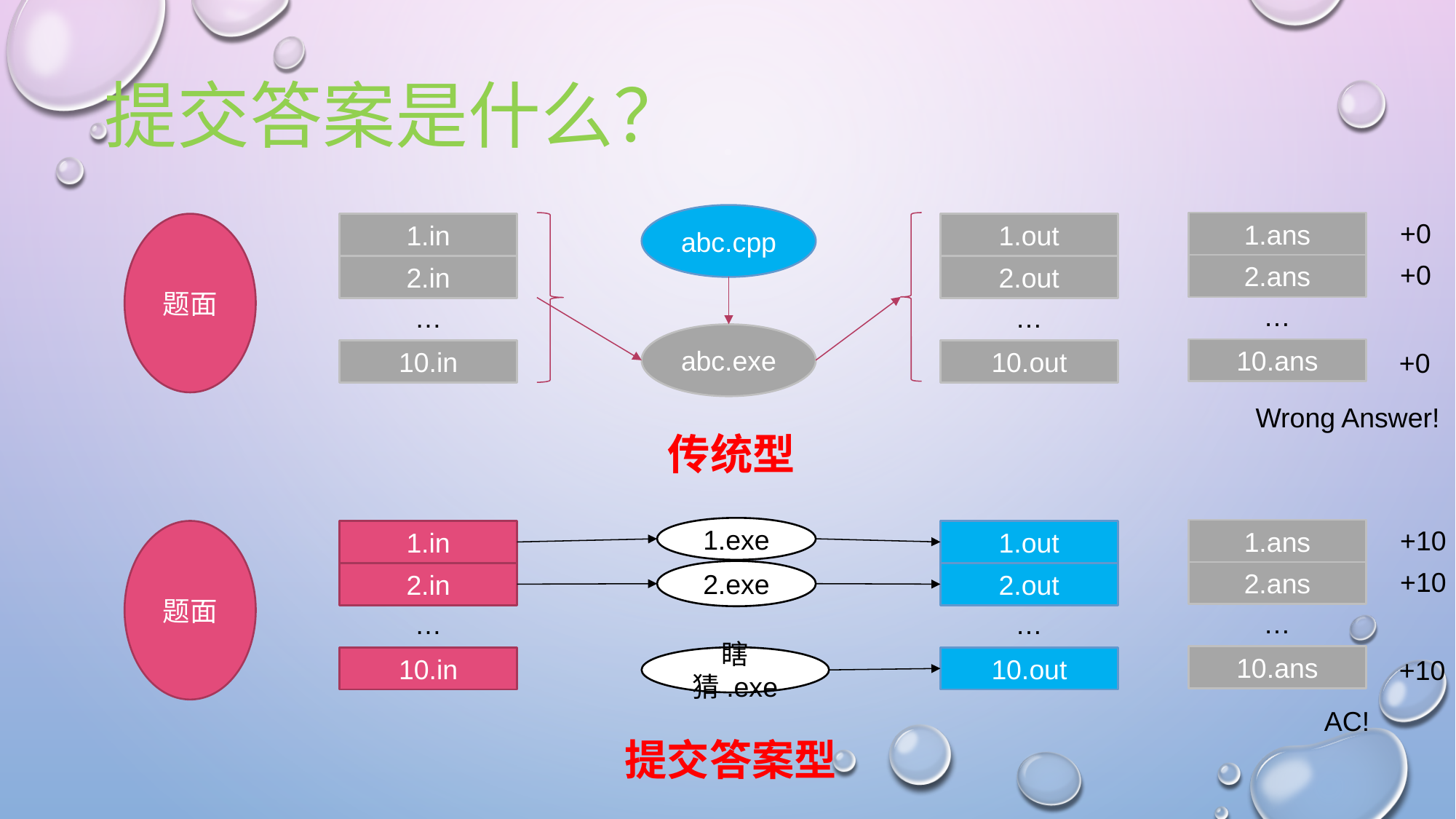

# 提交答案是什么？
abc.cpp
+0

1.ans
题面
1.in
1.out
+0
2.ans
2.in
2.out
…
…
…
abc.exe
10.ans
10.in
10.out
+0
Wrong Answer!
传统型
1.exe
+10
1.ans
题面
1.in
1.out
+10
2.exe
2.ans
2.in
2.out
…
…
…
10.ans
瞎猜.exe
10.in
10.out
+10
AC!
提交答案型